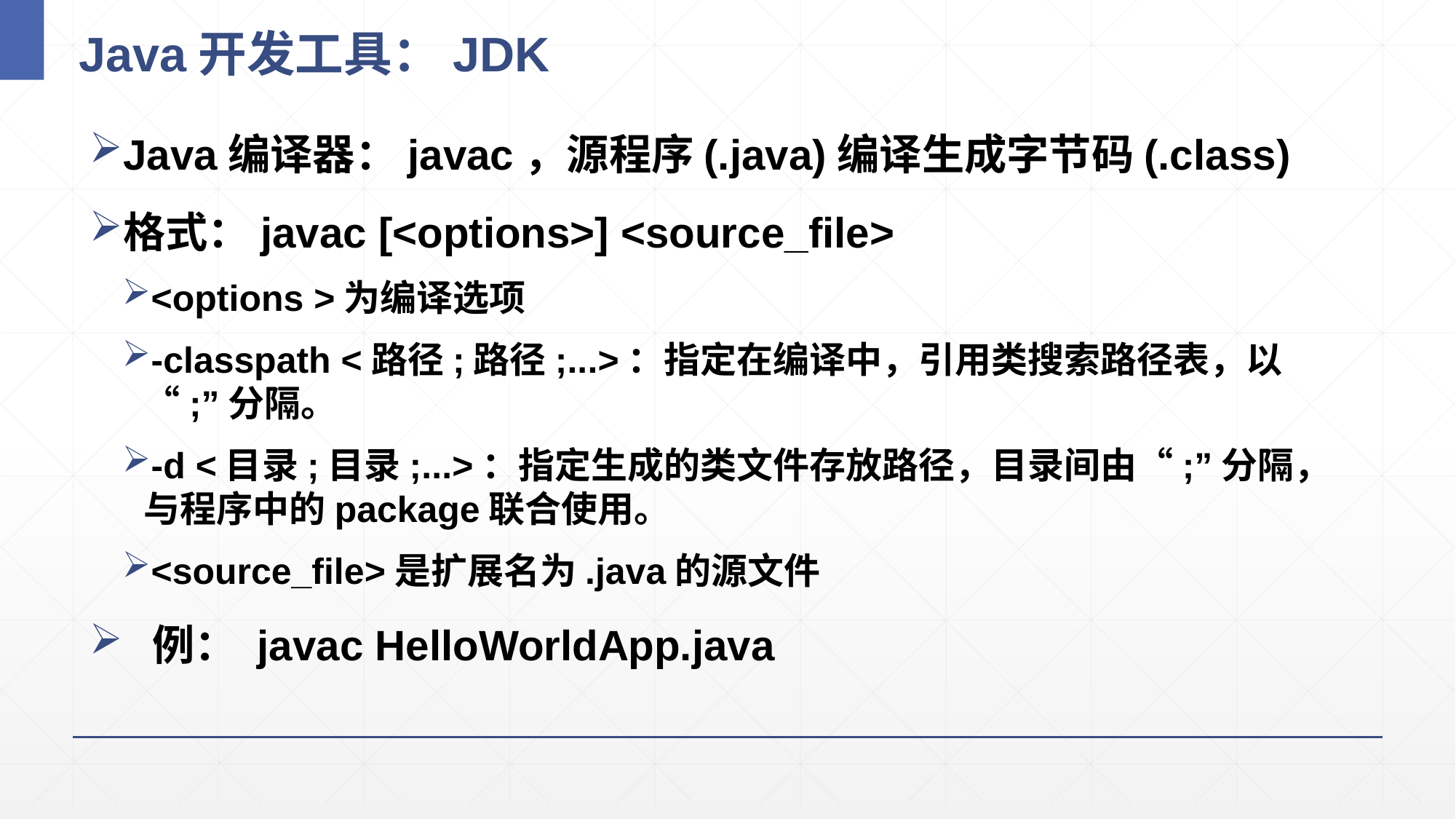

# Java开发工具：JDK
Java编译器：javac，源程序(.java)编译生成字节码(.class)
格式：javac [<options>] <source_file>
<options >为编译选项
-classpath <路径;路径;...>：指定在编译中，引用类搜索路径表，以“;”分隔。
-d <目录;目录;...>：指定生成的类文件存放路径，目录间由“;”分隔，与程序中的package联合使用。
<source_file>是扩展名为.java的源文件
  例： javac HelloWorldApp.java